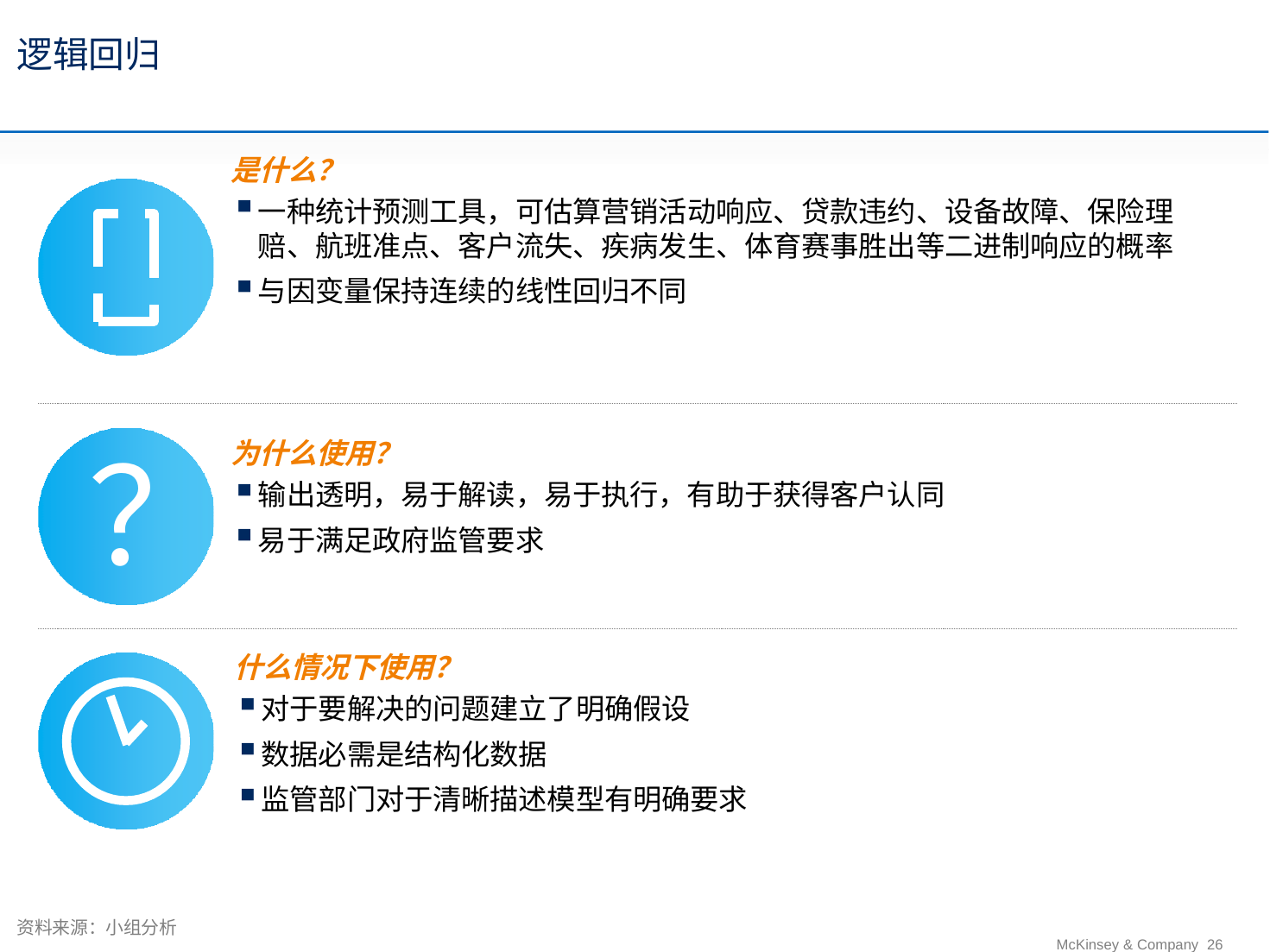

# 套索回归
逻辑回归

是什么？
一种统计预测工具，可估算营销活动响应、贷款违约、设备故障、保险理赔、航班准点、客户流失、疾病发生、体育赛事胜出等二进制响应的概率
与因变量保持连续的线性回归不同

？
为什么使用？
输出透明，易于解读，易于执行，有助于获得客户认同
易于满足政府监管要求

什么情况下使用？
对于要解决的问题建立了明确假设
数据必需是结构化数据
监管部门对于清晰描述模型有明确要求

资料来源：小组分析
McKinsey & Company 26